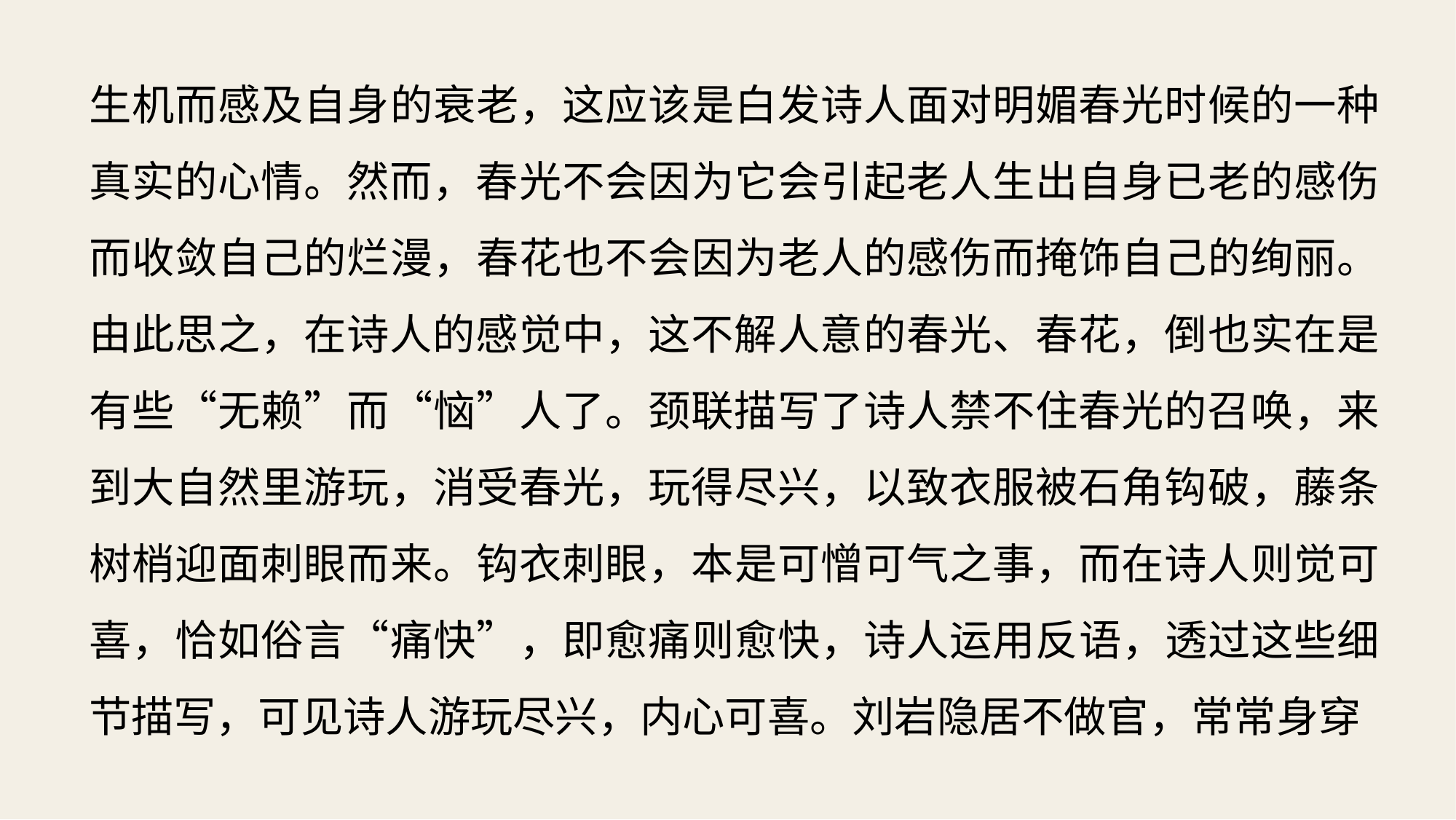

生机而感及自身的衰老，这应该是白发诗人面对明媚春光时候的一种真实的心情。然而，春光不会因为它会引起老人生出自身已老的感伤而收敛自己的烂漫，春花也不会因为老人的感伤而掩饰自己的绚丽。由此思之，在诗人的感觉中，这不解人意的春光、春花，倒也实在是有些“无赖”而“恼”人了。颈联描写了诗人禁不住春光的召唤，来到大自然里游玩，消受春光，玩得尽兴，以致衣服被石角钩破，藤条树梢迎面刺眼而来。钩衣刺眼，本是可憎可气之事，而在诗人则觉可喜，恰如俗言“痛快”，即愈痛则愈快，诗人运用反语，透过这些细节描写，可见诗人游玩尽兴，内心可喜。刘岩隐居不做官，常常身穿